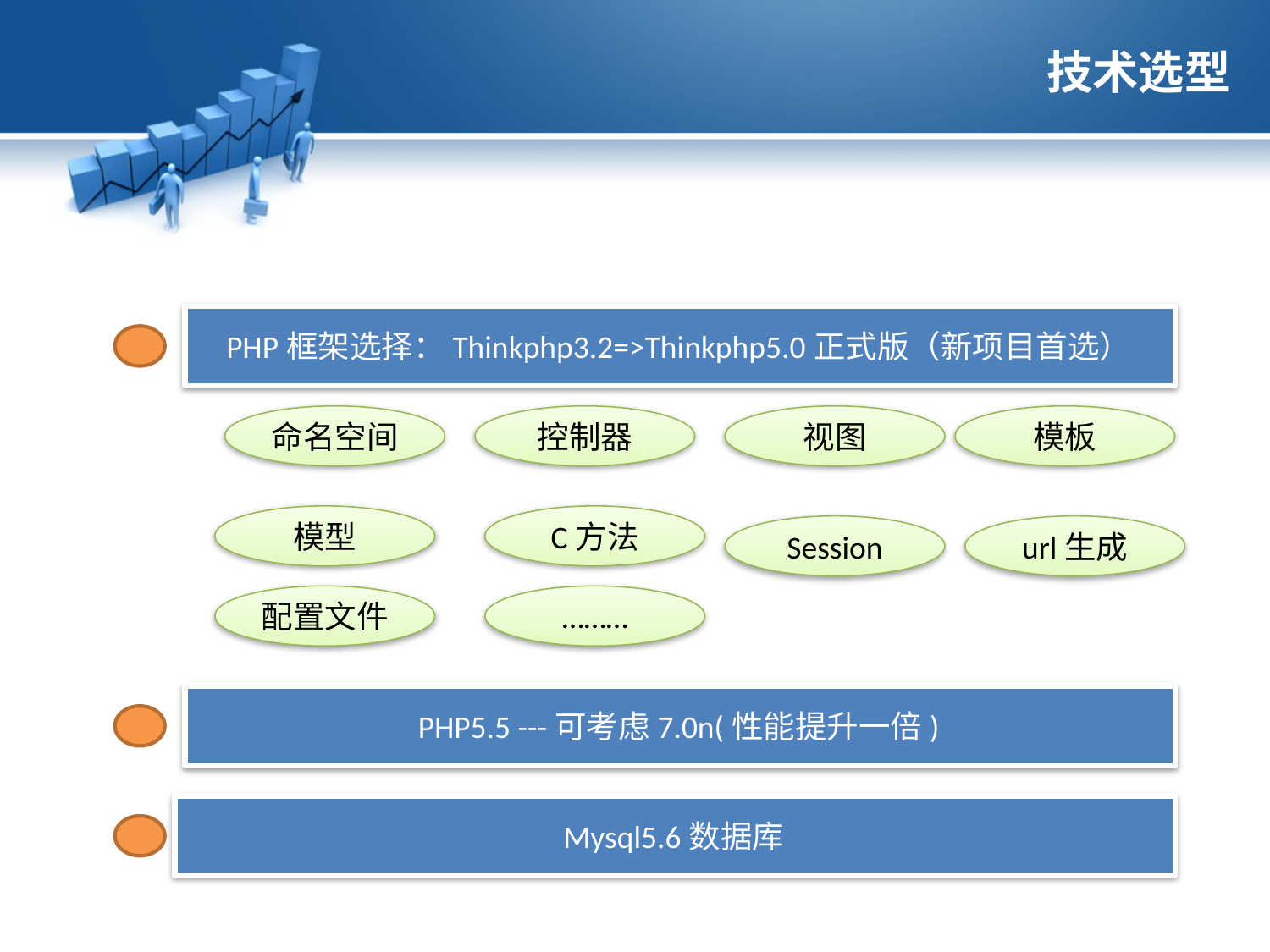

技术选型
PHP框架选择：Thinkphp3.2=>Thinkphp5.0正式版（新项目首选）

命名空间
控制器
视图
模板
模型
C方法
Session
url生成
配置文件
………
PHP5.5 ---可考虑7.0n(性能提升一倍)

Mysql5.6数据库